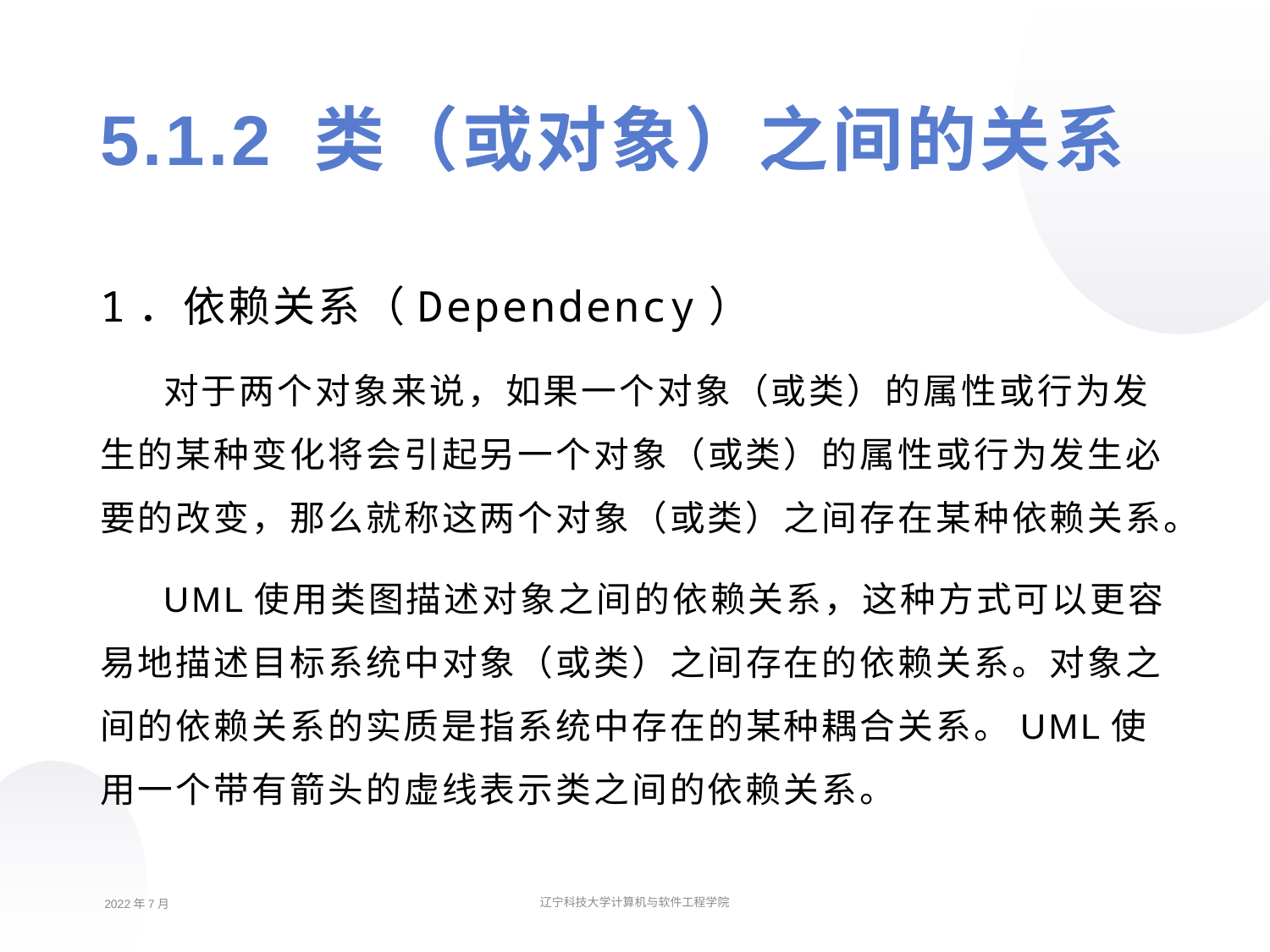

5.1.2 类（或对象）之间的关系
1．依赖关系（Dependency）
对于两个对象来说，如果一个对象（或类）的属性或行为发生的某种变化将会引起另一个对象（或类）的属性或行为发生必要的改变，那么就称这两个对象（或类）之间存在某种依赖关系。
UML使用类图描述对象之间的依赖关系，这种方式可以更容易地描述目标系统中对象（或类）之间存在的依赖关系。对象之间的依赖关系的实质是指系统中存在的某种耦合关系。UML使用一个带有箭头的虚线表示类之间的依赖关系。

2022年7月
辽宁科技大学计算机与软件工程学院
13